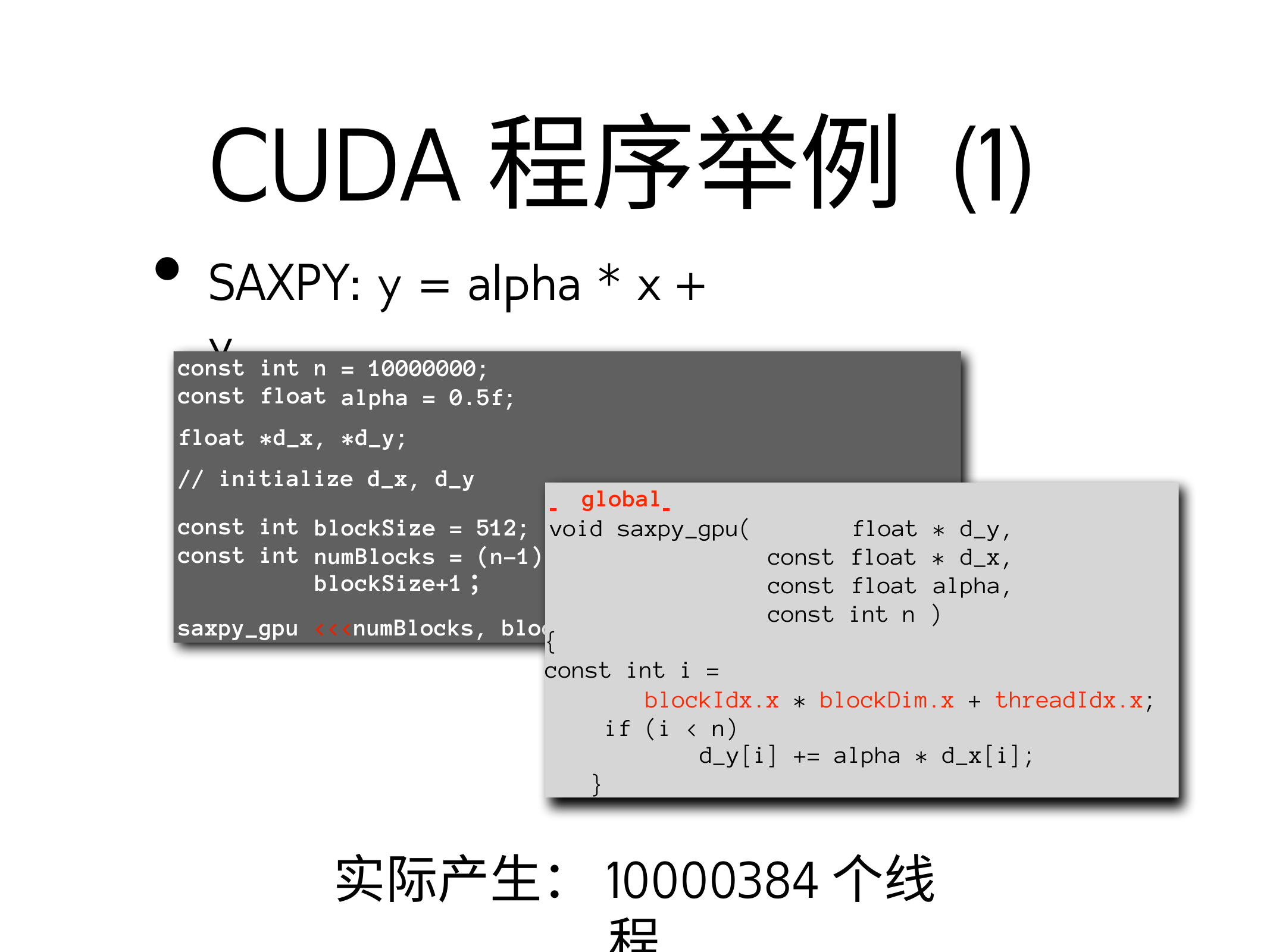

# CUDA程序举例 (1)
SAXPY: y = alpha * x + y

| const const | int n float |  | = 10000000; alpha = 0.5f; |  |
| --- | --- | --- | --- | --- |
| float | \*d\_x, |  | \*d\_y; |  |
| // initialize d\_x, d\_y |  |  |  |  |
| const int const int |  | blockSize = 512; numBlocks = (n-1) / blockSize+1； |  |  |

 	global
void saxpy_gpu(       float * d_y, const float * d_x, const float alpha, const int n )
{
const int i =
blockIdx.x * blockDim.x + threadIdx.x; if (i < n)
d_y[i] += alpha * d_x[i];
}
saxpy_gpu <<<numBlocks, blockSize>>>(d_y, d_x, alpha, n);
实际产生：10000384个线程
72